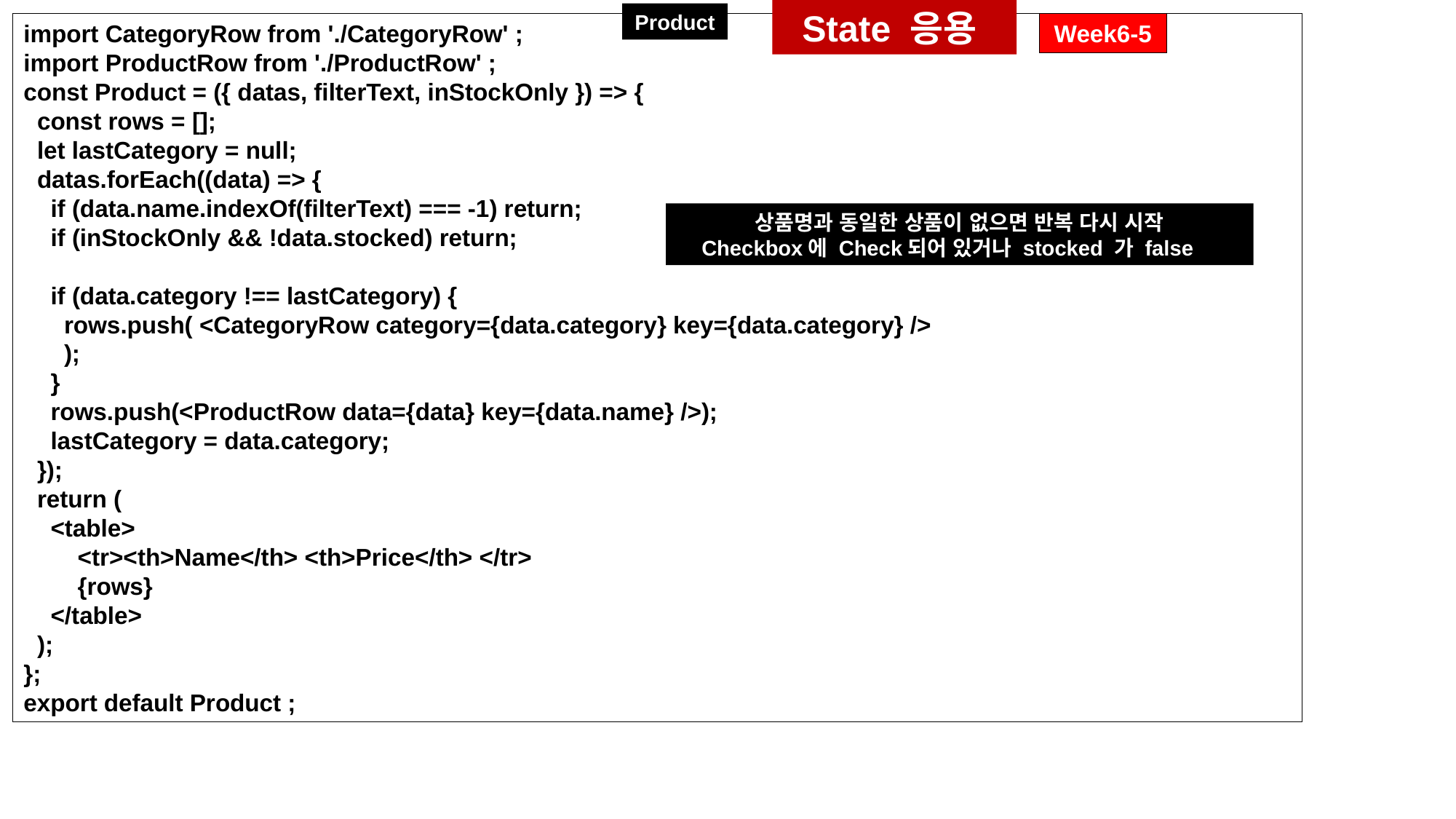

State 응용
Product
import CategoryRow from './CategoryRow' ;
import ProductRow from './ProductRow' ;
const Product = ({ datas, filterText, inStockOnly }) => {
  const rows = [];
  let lastCategory = null;
  datas.forEach((data) => {
    if (data.name.indexOf(filterText) === -1) return;
    if (inStockOnly && !data.stocked) return;

    if (data.category !== lastCategory) {
      rows.push( <CategoryRow category={data.category} key={data.category} />
      );
    }
    rows.push(<ProductRow data={data} key={data.name} />);
    lastCategory = data.category;
  });
  return (
    <table>
        <tr><th>Name</th> <th>Price</th> </tr>
        {rows}
    </table>
  );
};
export default Product ;
Week6-5
상품명과 동일한 상품이 없으면 반복 다시 시작
Checkbox에 Check되어 있거나 stocked 가 false